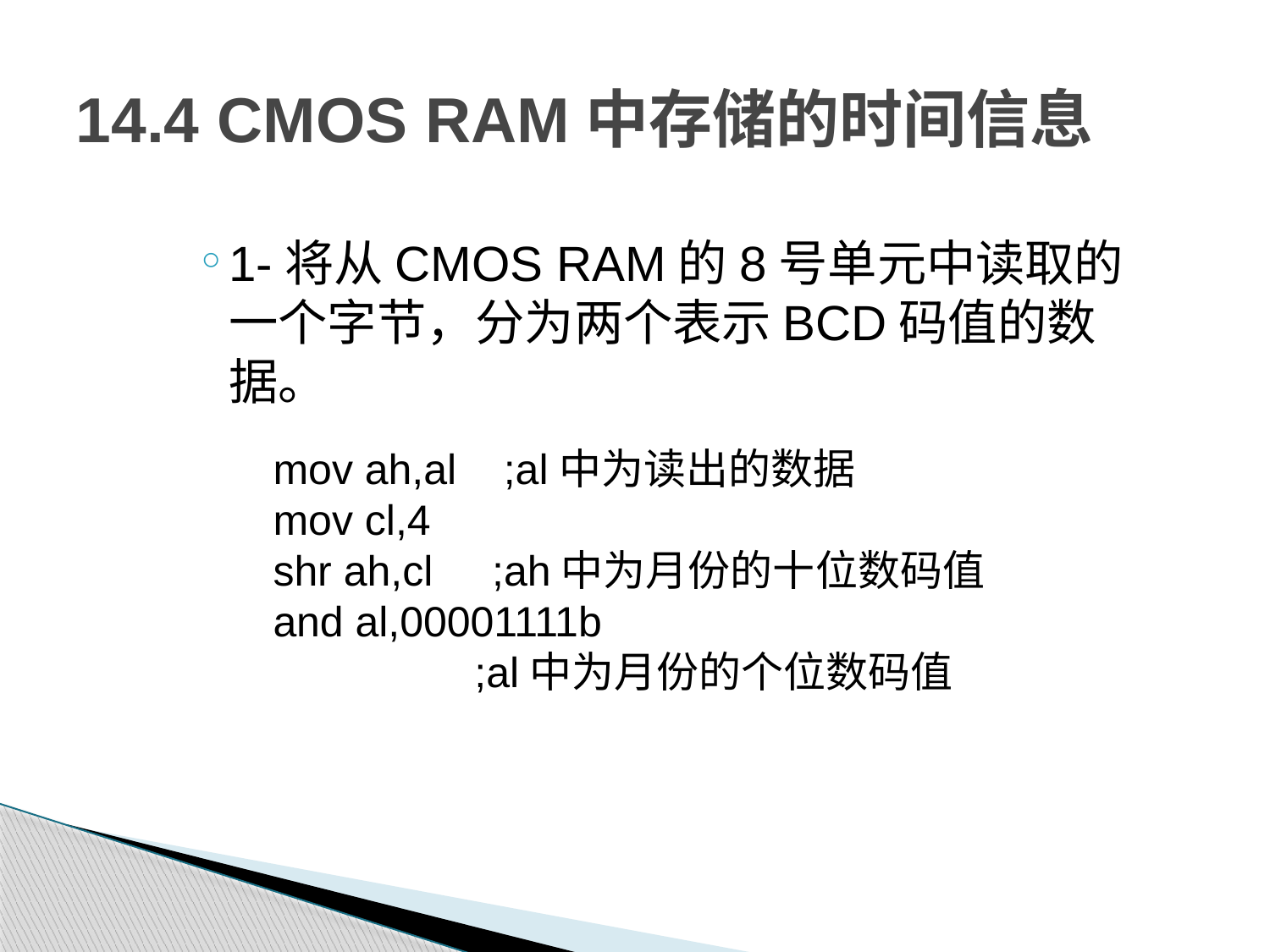

# 14.4 CMOS RAM中存储的时间信息
1-将从CMOS RAM的8号单元中读取的一个字节，分为两个表示BCD码值的数据。

   mov ah,al    ;al中为读出的数据
   mov cl,4
   shr ah,cl     ;ah中为月份的十位数码值
   and al,00001111b
                    ;al中为月份的个位数码值